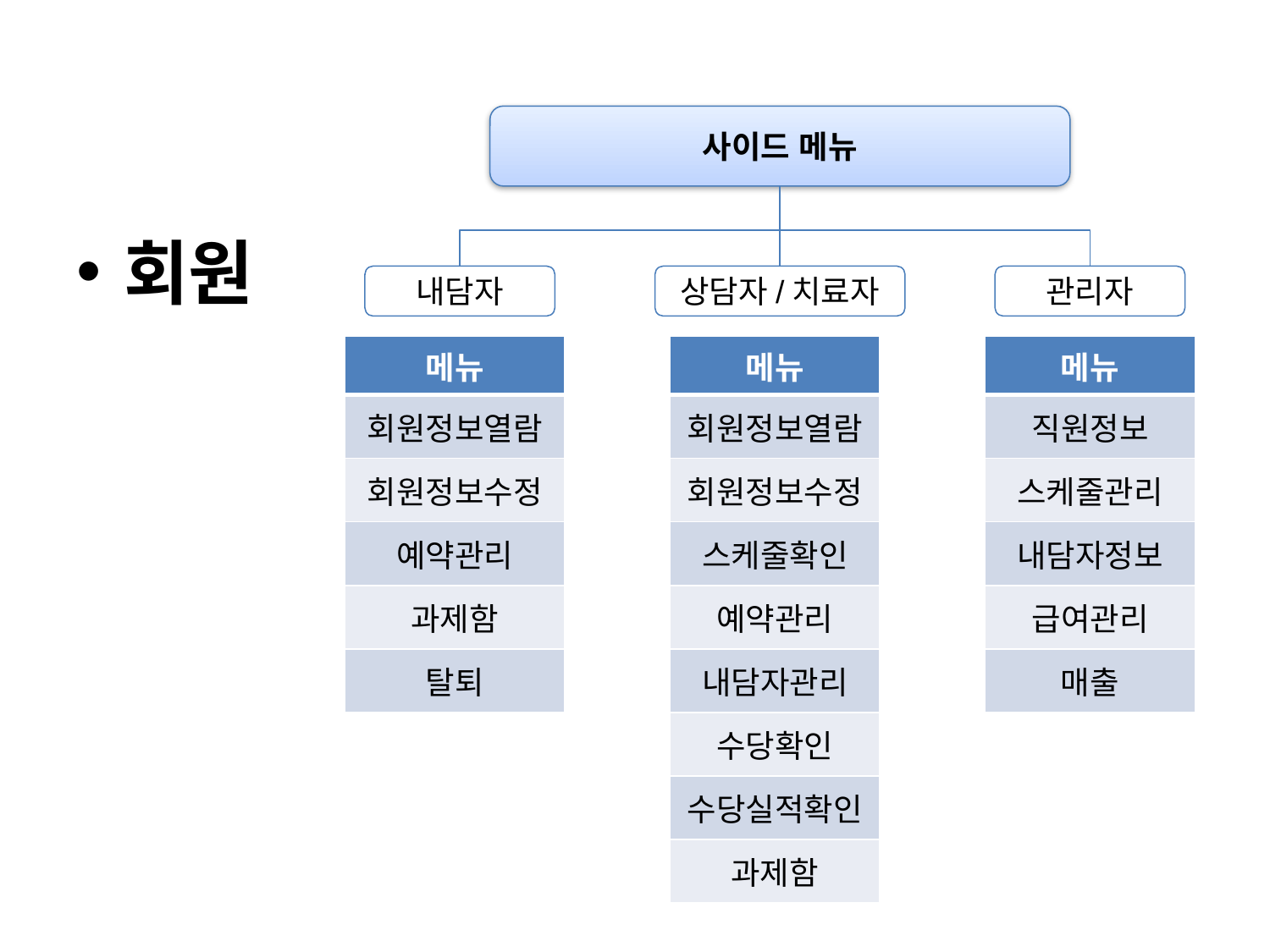

사이드 메뉴
회원
내담자
상담자/치료자
관리자
| 메뉴 |
| --- |
| 회원정보열람 |
| 회원정보수정 |
| 예약관리 |
| 과제함 |
| 탈퇴 |
| 메뉴 |
| --- |
| 회원정보열람 |
| 회원정보수정 |
| 스케줄확인 |
| 예약관리 |
| 내담자관리 |
| 수당확인 |
| 수당실적확인 |
| 과제함 |
| 메뉴 |
| --- |
| 직원정보 |
| 스케줄관리 |
| 내담자정보 |
| 급여관리 |
| 매출 |